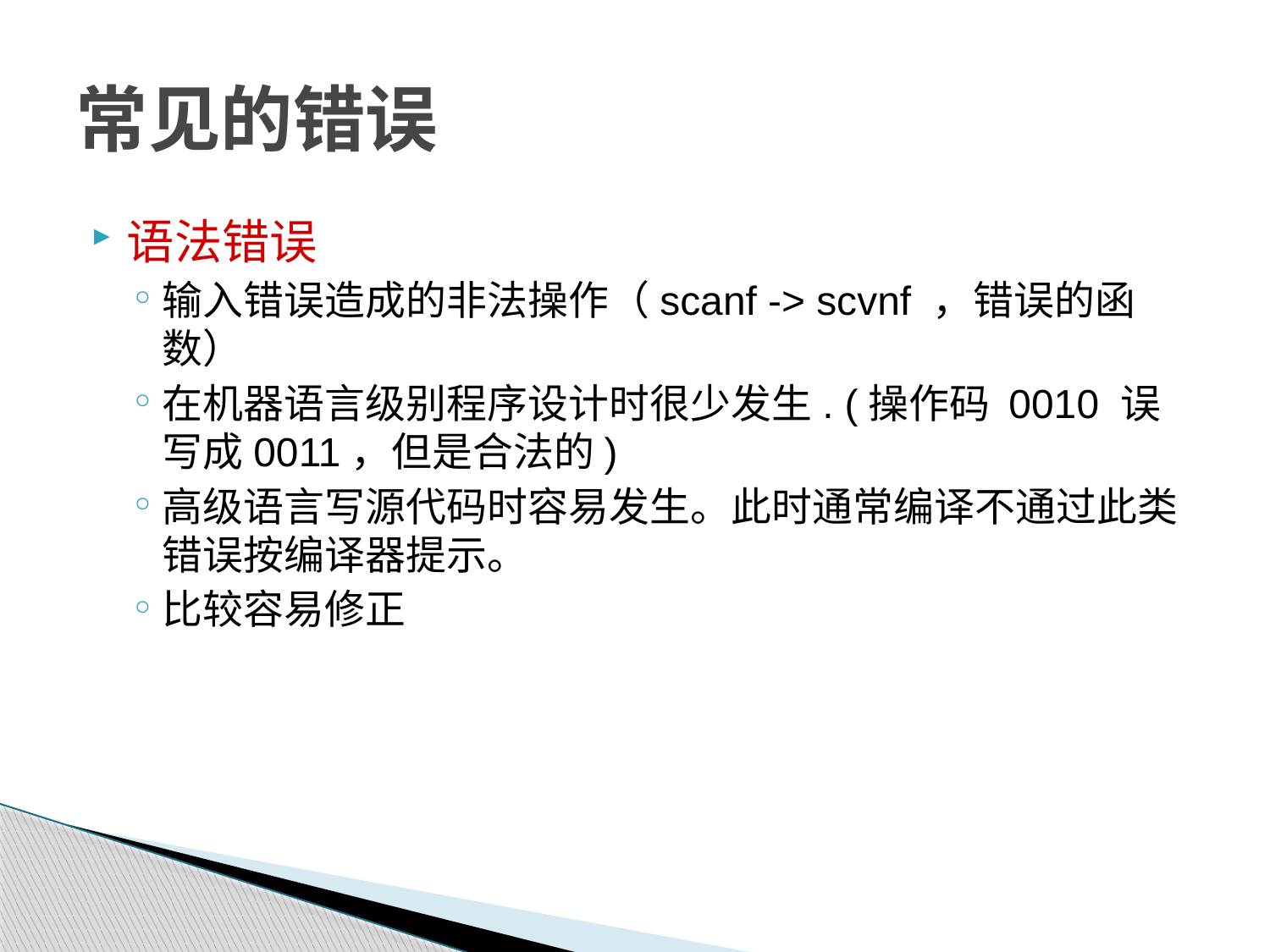

# 常见的错误
语法错误
输入错误造成的非法操作（scanf -> scvnf ，错误的函数）
在机器语言级别程序设计时很少发生. (操作码 0010 误写成0011，但是合法的)
高级语言写源代码时容易发生。此时通常编译不通过此类错误按编译器提示。
比较容易修正